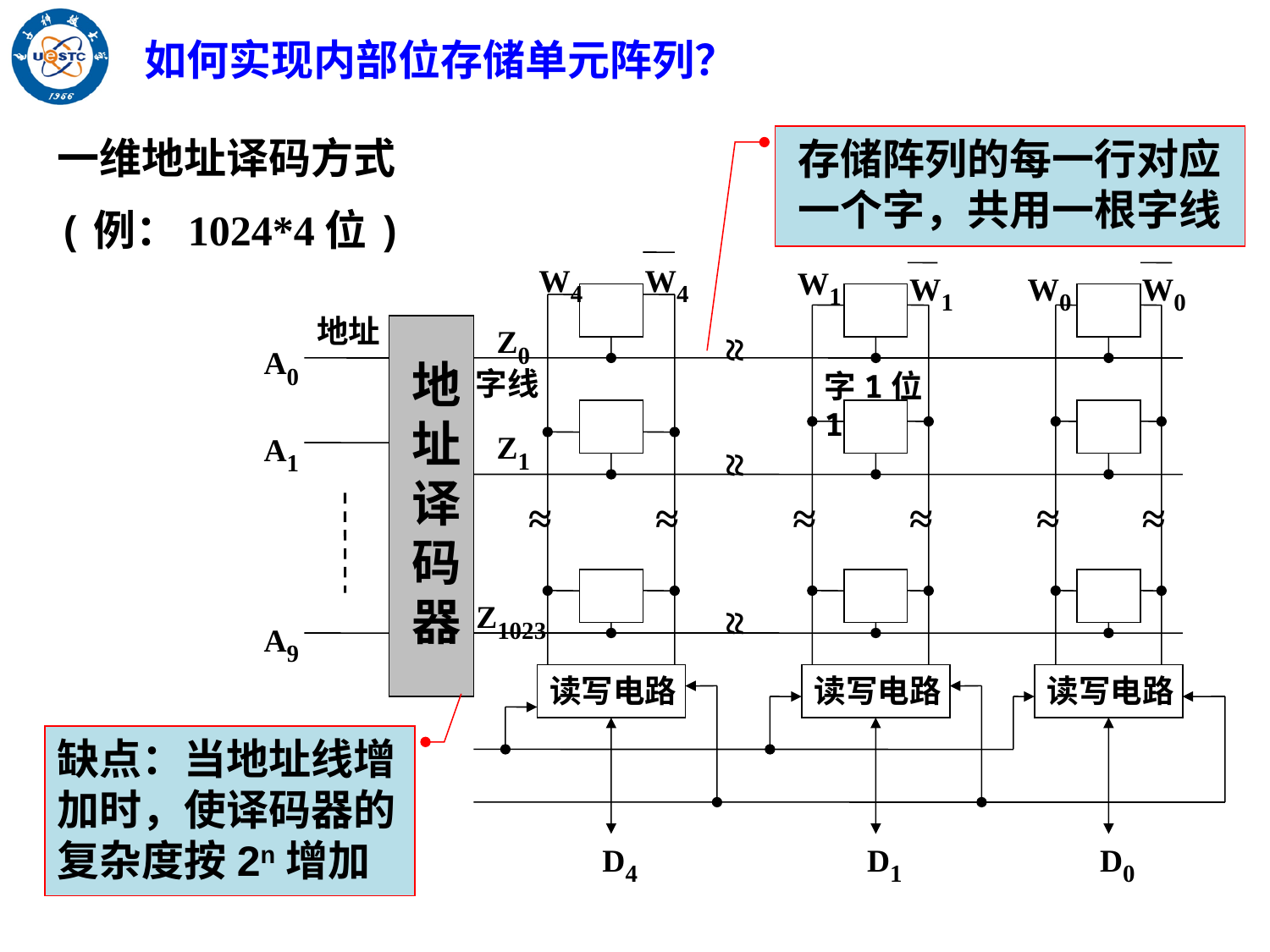

如何实现内部位存储单元阵列？
一维地址译码方式
(例：1024*4位)
存储阵列的每一行对应一个字，共用一根字线
W4
W4
W1

W1
W0
W0

地址
Z0

A0
≈

地址译码器

字线

字1位1

Z1
A1

≈

≈
≈
≈
≈
≈
≈

Z1023

≈
A9

读写电路

读写电路

读写电路

D4
D1
D0
缺点：当地址线增加时，使译码器的复杂度按2n增加